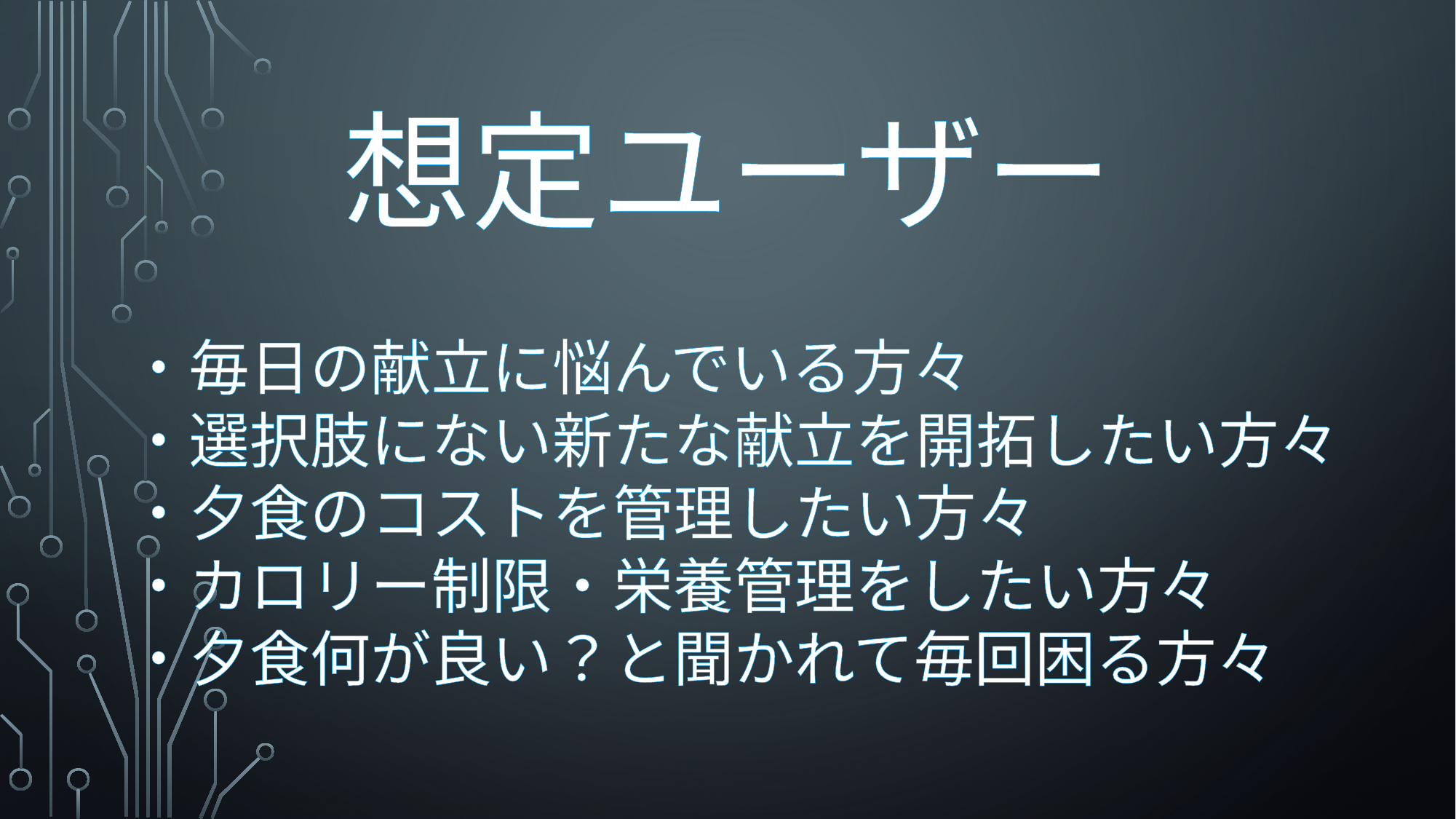

想定ユーザー
・毎日の献立に悩んでいる方々
・選択肢にない新たな献立を開拓したい方々
・夕食のコストを管理したい方々
・カロリー制限・栄養管理をしたい方々
・夕食何が良い？と聞かれて毎回困る方々